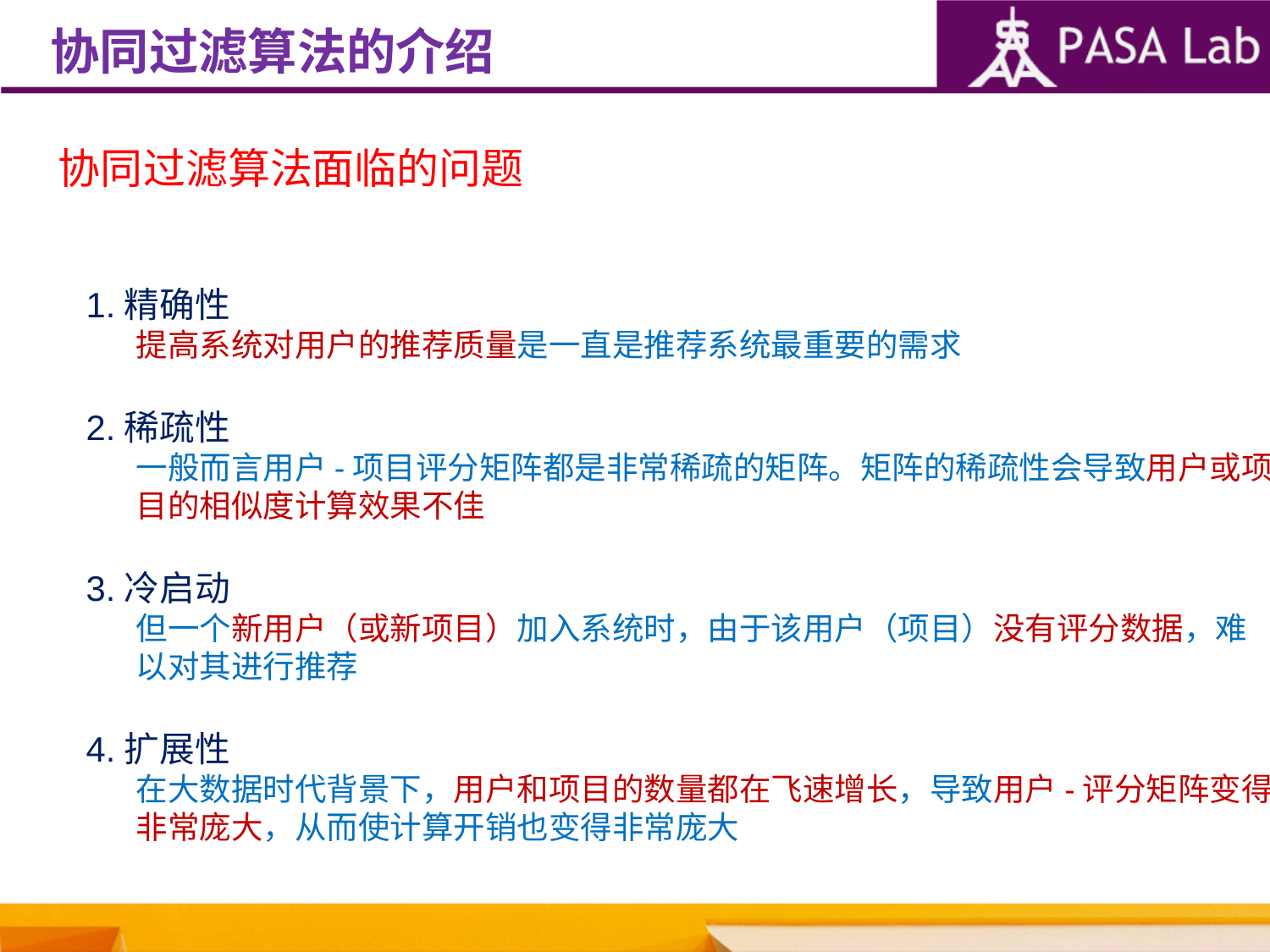

协同过滤算法的介绍
协同过滤算法面临的问题
1.精确性
提高系统对用户的推荐质量是一直是推荐系统最重要的需求
2.稀疏性
一般而言用户-项目评分矩阵都是非常稀疏的矩阵。矩阵的稀疏性会导致用户或项目的相似度计算效果不佳
3.冷启动
但一个新用户（或新项目）加入系统时，由于该用户（项目）没有评分数据，难以对其进行推荐
4.扩展性
在大数据时代背景下，用户和项目的数量都在飞速增长，导致用户-评分矩阵变得非常庞大，从而使计算开销也变得非常庞大